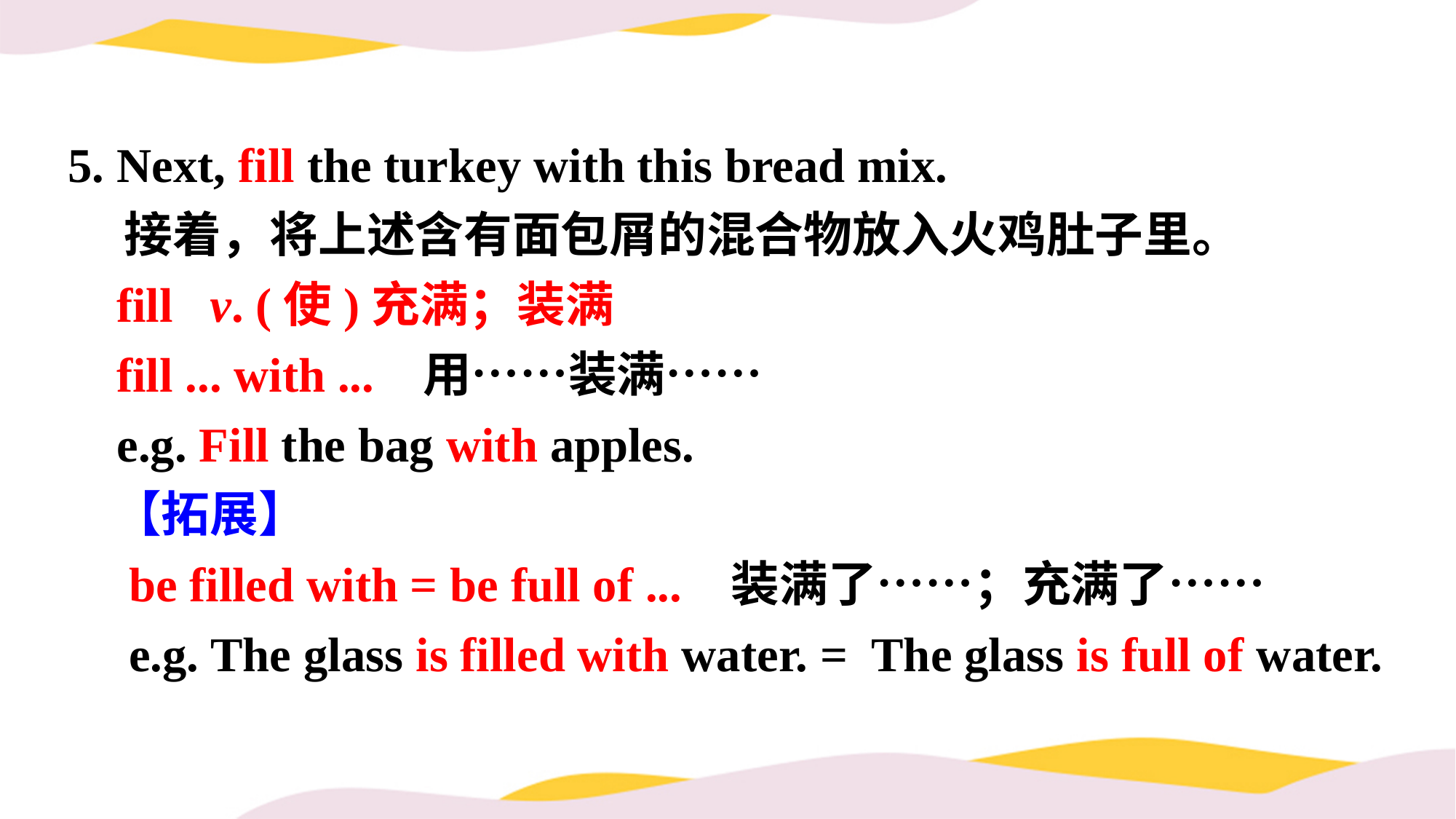

5. Next, fill the turkey with this bread mix.
    接着，将上述含有面包屑的混合物放入火鸡肚子里。
    fill   v. (使)充满；装满
    fill ... with ...   用……装满……
    e.g. Fill the bag with apples.
   【拓展】
     be filled with = be full of ...   装满了……；充满了……
     e.g. The glass is filled with water. =  The glass is full of water.